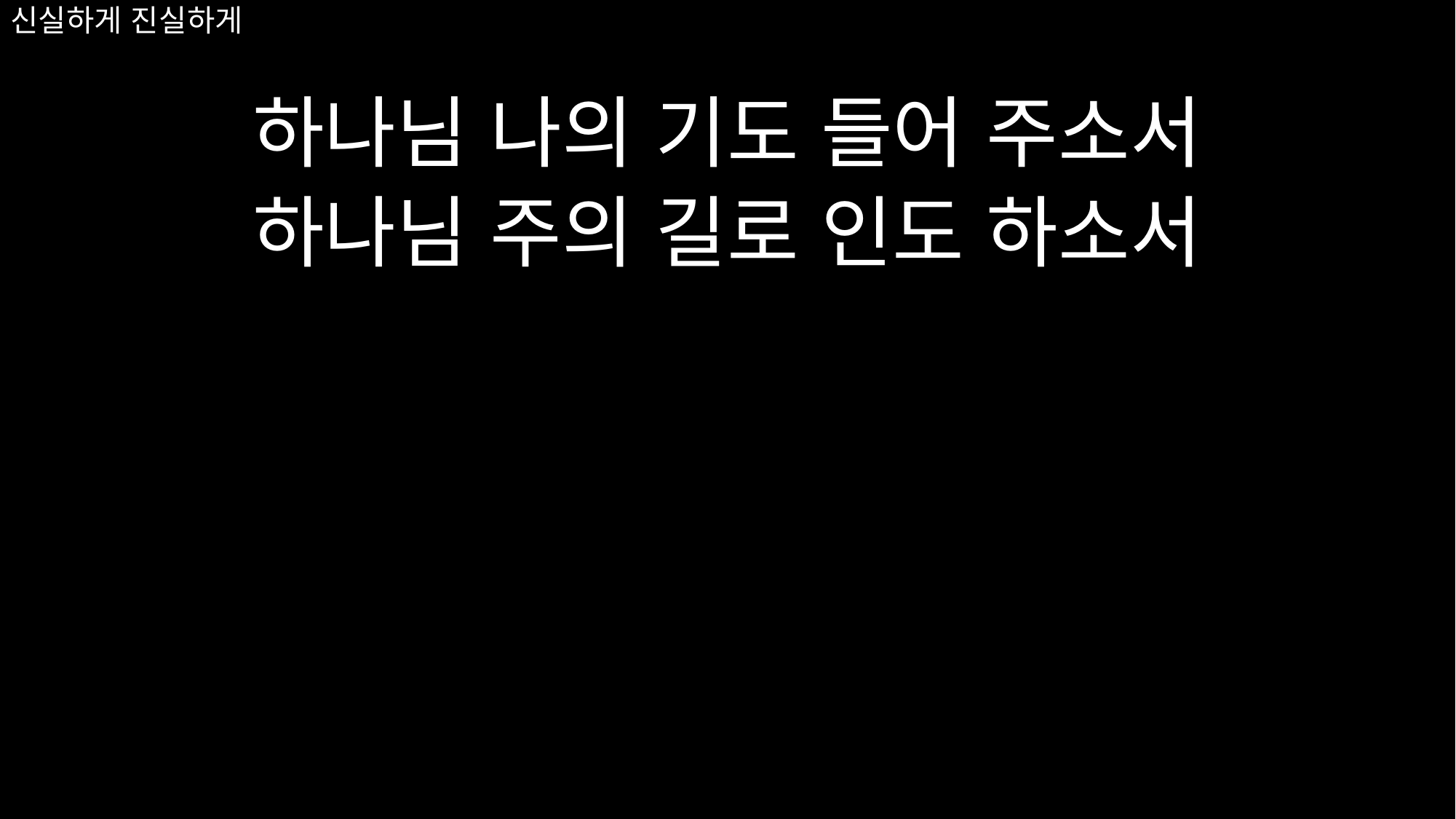

# 신실하게 진실하게
하나님 나의 기도 들어 주소서
하나님 주의 길로 인도 하소서